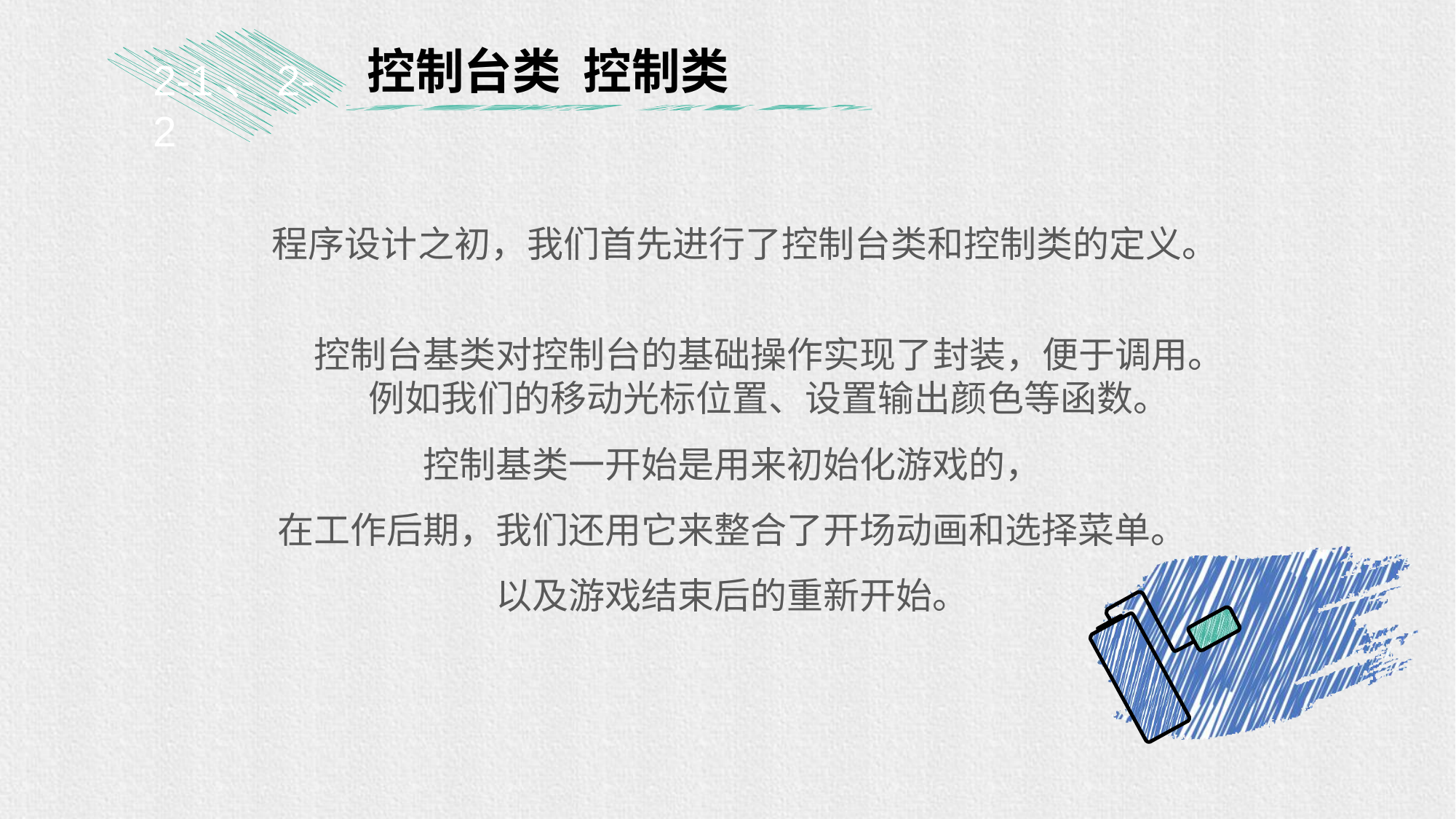

控制台类  控制类
2-1、2-2
程序设计之初，我们首先进行了控制台类和控制类的定义。
控制台基类对控制台的基础操作实现了封装，便于调用。
例如我们的移动光标位置、设置输出颜色等函数。
控制基类一开始是用来初始化游戏的，
在工作后期，我们还用它来整合了开场动画和选择菜单。
以及游戏结束后的重新开始。